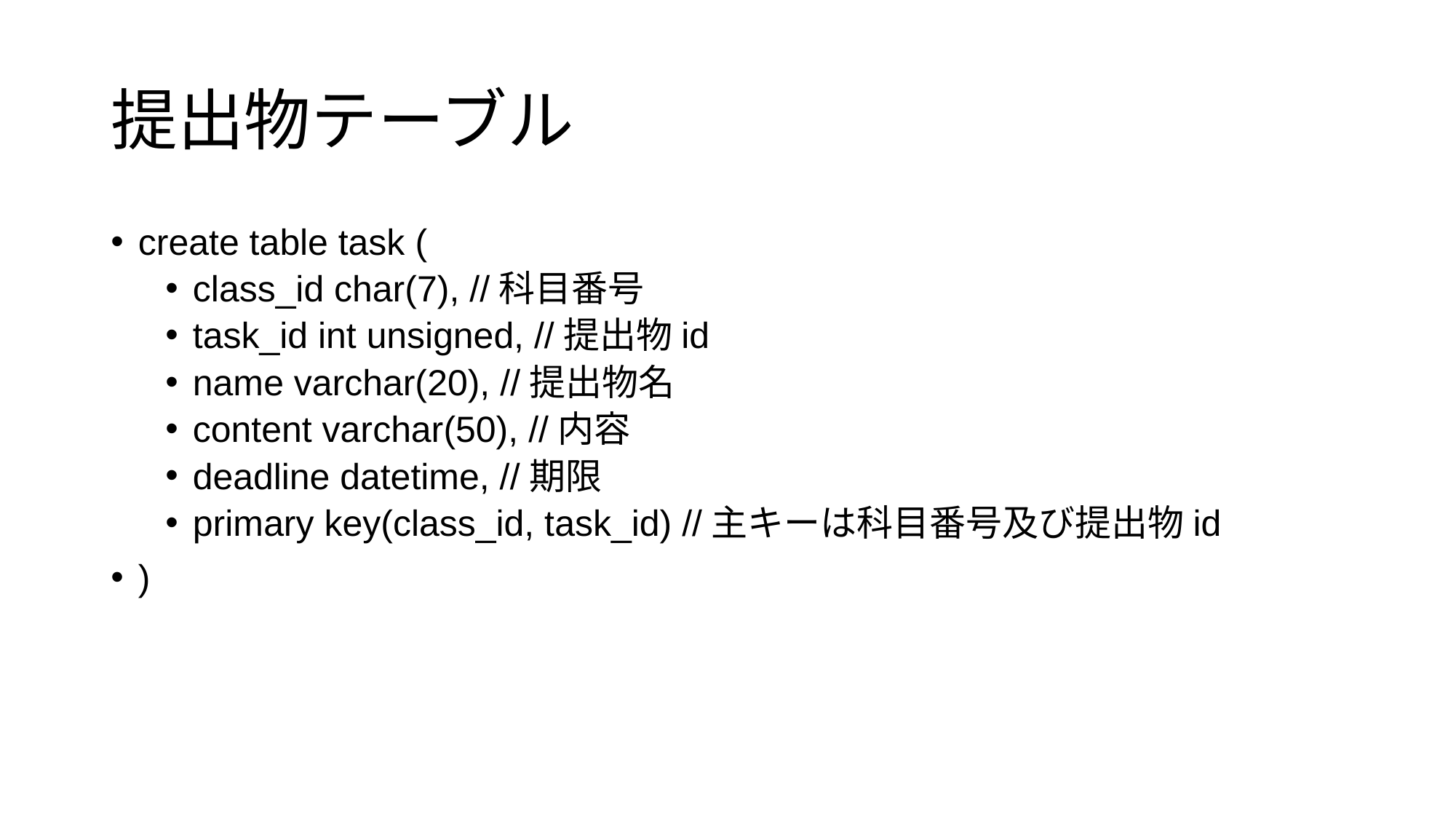

# 提出物テーブル
create table task (
class_id char(7), //科目番号
task_id int unsigned, //提出物id
name varchar(20), //提出物名
content varchar(50), //内容
deadline datetime, //期限
primary key(class_id, task_id) //主キーは科目番号及び提出物id
)